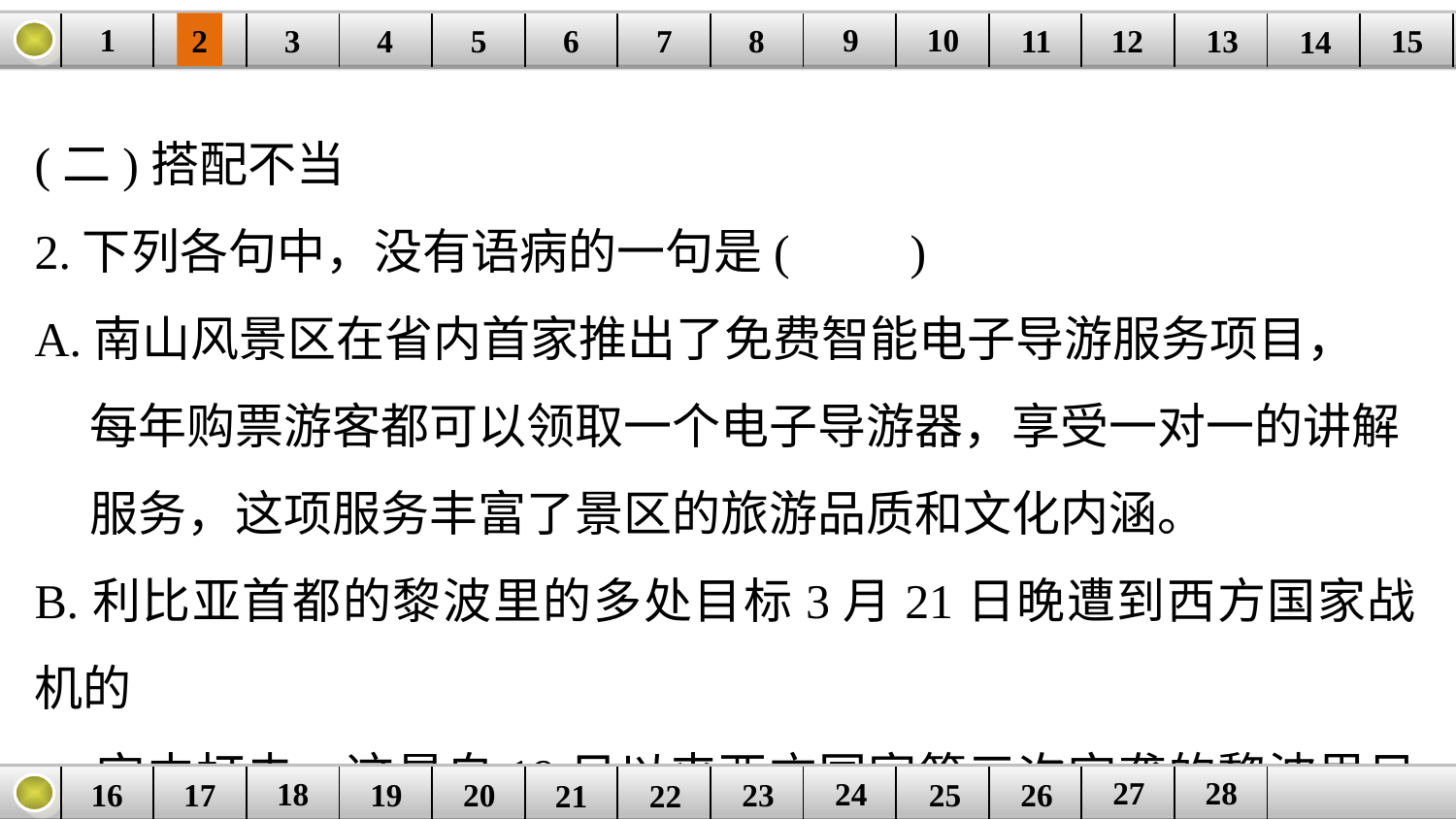

9
10
1
3
4
5
6
8
11
2
12
15
|  |  |  |  |  |  |  |  |  |  |  |  |  |  |  |
| --- | --- | --- | --- | --- | --- | --- | --- | --- | --- | --- | --- | --- | --- | --- |
7
13
14

(二)搭配不当
2.下列各句中，没有语病的一句是(　　)
A.南山风景区在省内首家推出了免费智能电子导游服务项目，
    每年购票游客都可以领取一个电子导游器，享受一对一的讲解
    服务，这项服务丰富了景区的旅游品质和文化内涵。
B.利比亚首都的黎波里的多处目标3月21日晚遭到西方国家战机的
    空中打击。这是自19日以来西方国家第三次空袭的黎波里目标。

27
28
18
24
16
25
26
|  |  |  |  |  |  |  |  |  |  |  |  |  |
| --- | --- | --- | --- | --- | --- | --- | --- | --- | --- | --- | --- | --- |
23
17
19
20
21
22